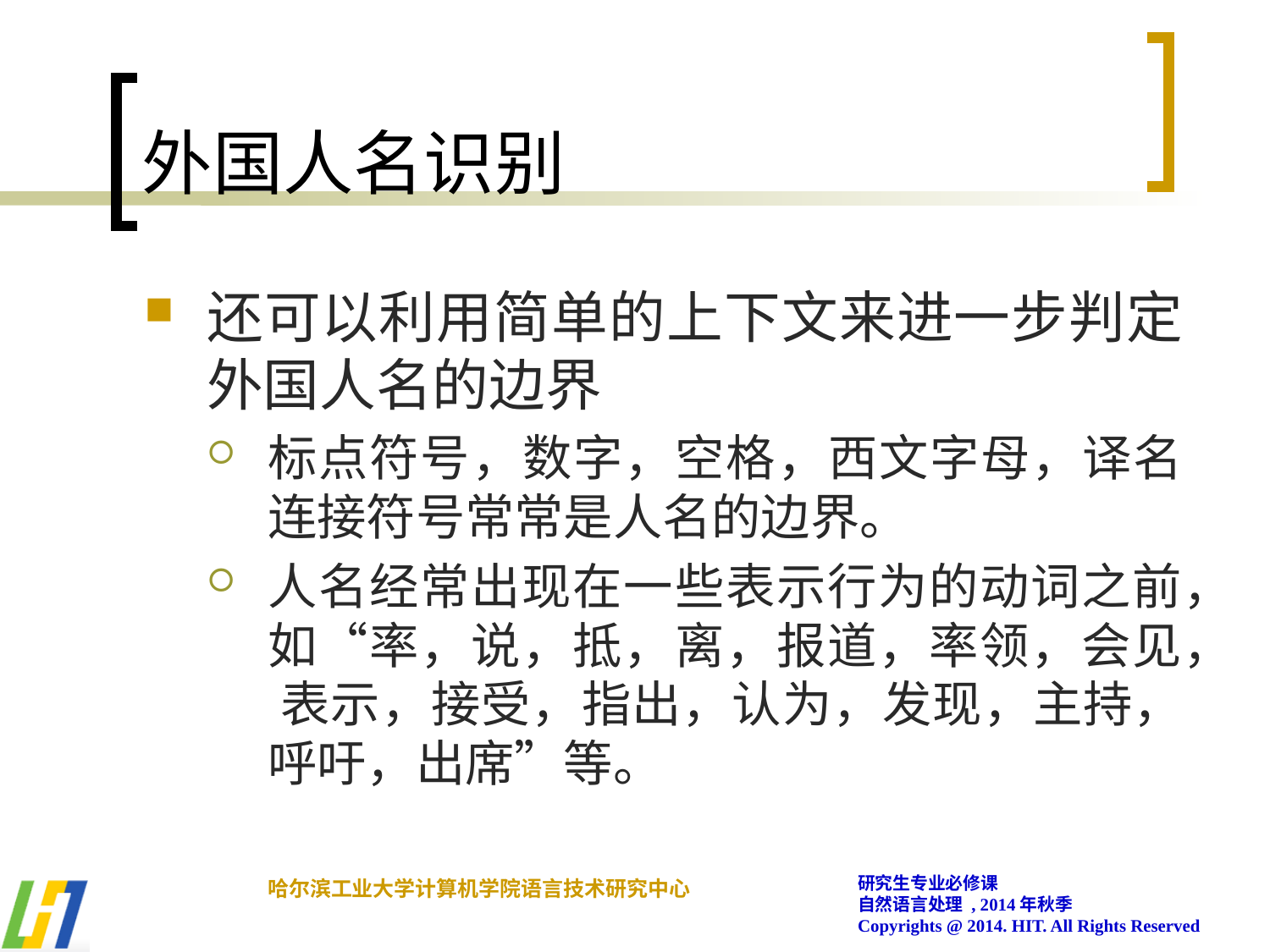

# 外国人名识别
还可以利用简单的上下文来进一步判定外国人名的边界
标点符号，数字，空格，西文字母，译名连接符号常常是人名的边界。
人名经常出现在一些表示行为的动词之前，如“率，说，抵，离，报道，率领，会见， 表示，接受，指出，认为，发现，主持，呼吁，出席”等。

研究生专业必修课
自然语言处理 , 2014年秋季
Copyrights @ 2014. HIT. All Rights Reserved
哈尔滨工业大学计算机学院语言技术研究中心